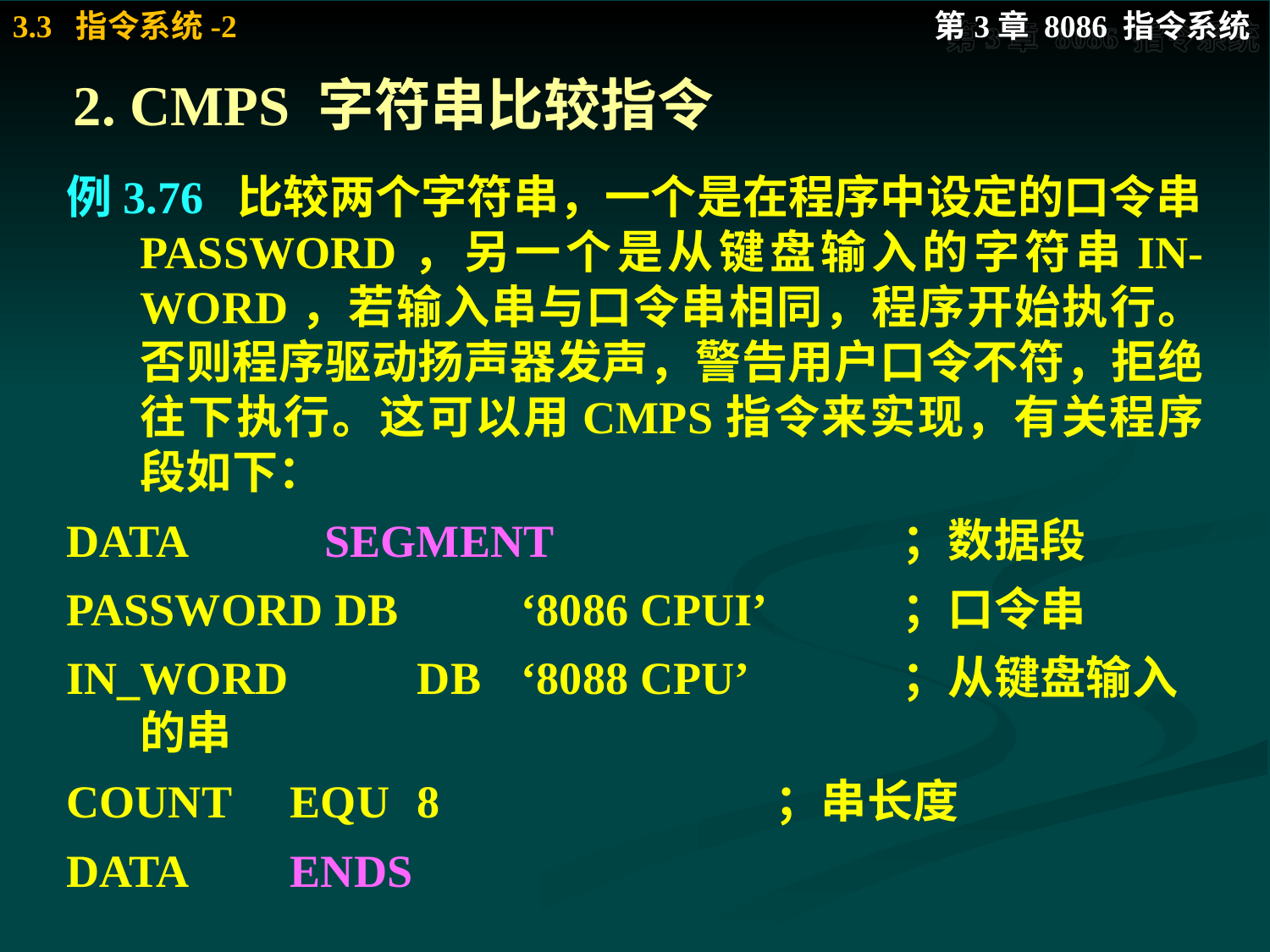

# 2. CMPS 字符串比较指令
例3.76  比较两个字符串，一个是在程序中设定的口令串PASSWORD，另一个是从键盘输入的字符串IN-WORD，若输入串与口令串相同，程序开始执行。否则程序驱动扬声器发声，警告用户口令不符，拒绝往下执行。这可以用CMPS指令来实现，有关程序段如下：
DATA            SEGMENT			；数据段
PASSWORD DB 	‘8086 CPUI’		；口令串
IN_WORD	  DB 	‘8088 CPU’		；从键盘输入的串
COUNT	  EQU	  8			；串长度
DATA	  ENDS